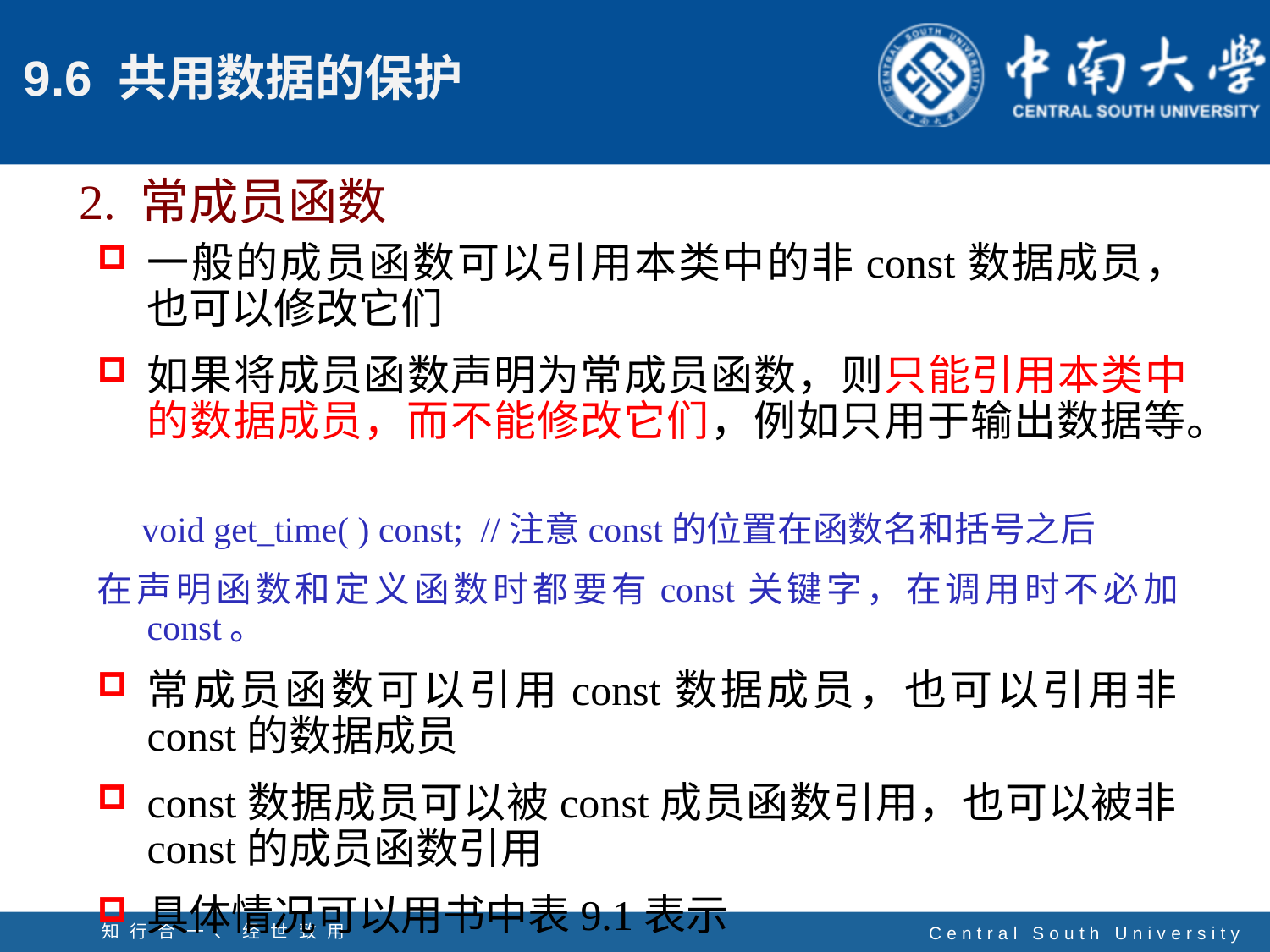

2. 常成员函数
一般的成员函数可以引用本类中的非const数据成员，也可以修改它们
如果将成员函数声明为常成员函数，则只能引用本类中的数据成员，而不能修改它们，例如只用于输出数据等。
     void get_time( ) const;  //注意const的位置在函数名和括号之后
在声明函数和定义函数时都要有const关键字，在调用时不必加const。
常成员函数可以引用const数据成员，也可以引用非const的数据成员
const数据成员可以被const成员函数引用，也可以被非const的成员函数引用
具体情况可以用书中表9.1表示

知行合一、经世致用
自强不息 厚德载物
Central South University